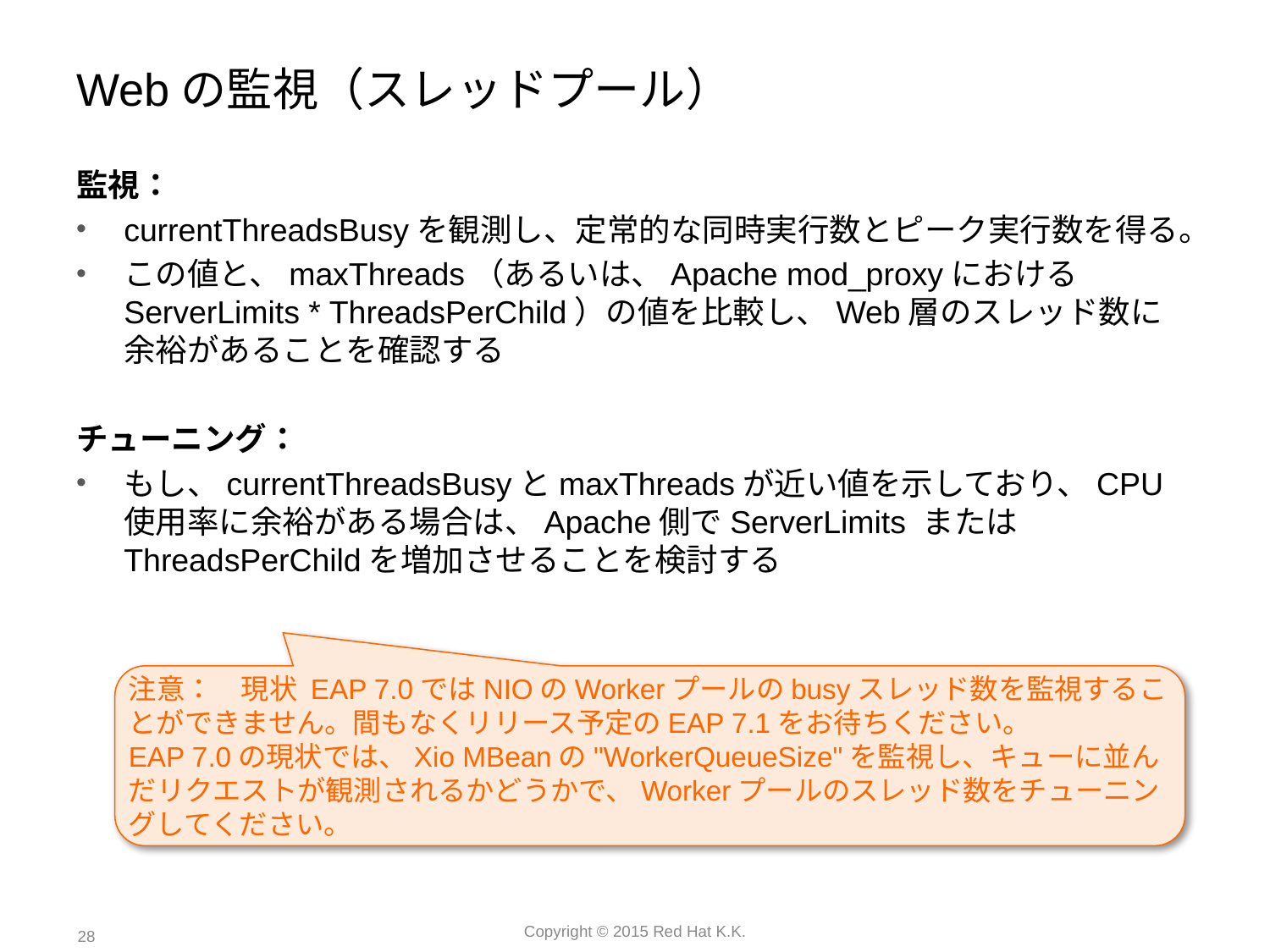

# Webの監視（スレッドプール）
監視：
currentThreadsBusyを観測し、定常的な同時実行数とピーク実行数を得る。
この値と、maxThreads（あるいは、Apache mod_proxyにおけるServerLimits * ThreadsPerChild）の値を比較し、Web層のスレッド数に余裕があることを確認する

チューニング：
もし、currentThreadsBusyとmaxThreadsが近い値を示しており、CPU使用率に余裕がある場合は、Apache側でServerLimits またはThreadsPerChildを増加させることを検討する

注意：　現状 EAP 7.0ではNIOのWorkerプールのbusyスレッド数を監視することができません。間もなくリリース予定のEAP 7.1をお待ちください。
EAP 7.0の現状では、Xio MBeanの"WorkerQueueSize"を監視し、キューに並んだリクエストが観測されるかどうかで、Workerプールのスレッド数をチューニングしてください。
28
Copyright © 2015 Red Hat K.K.